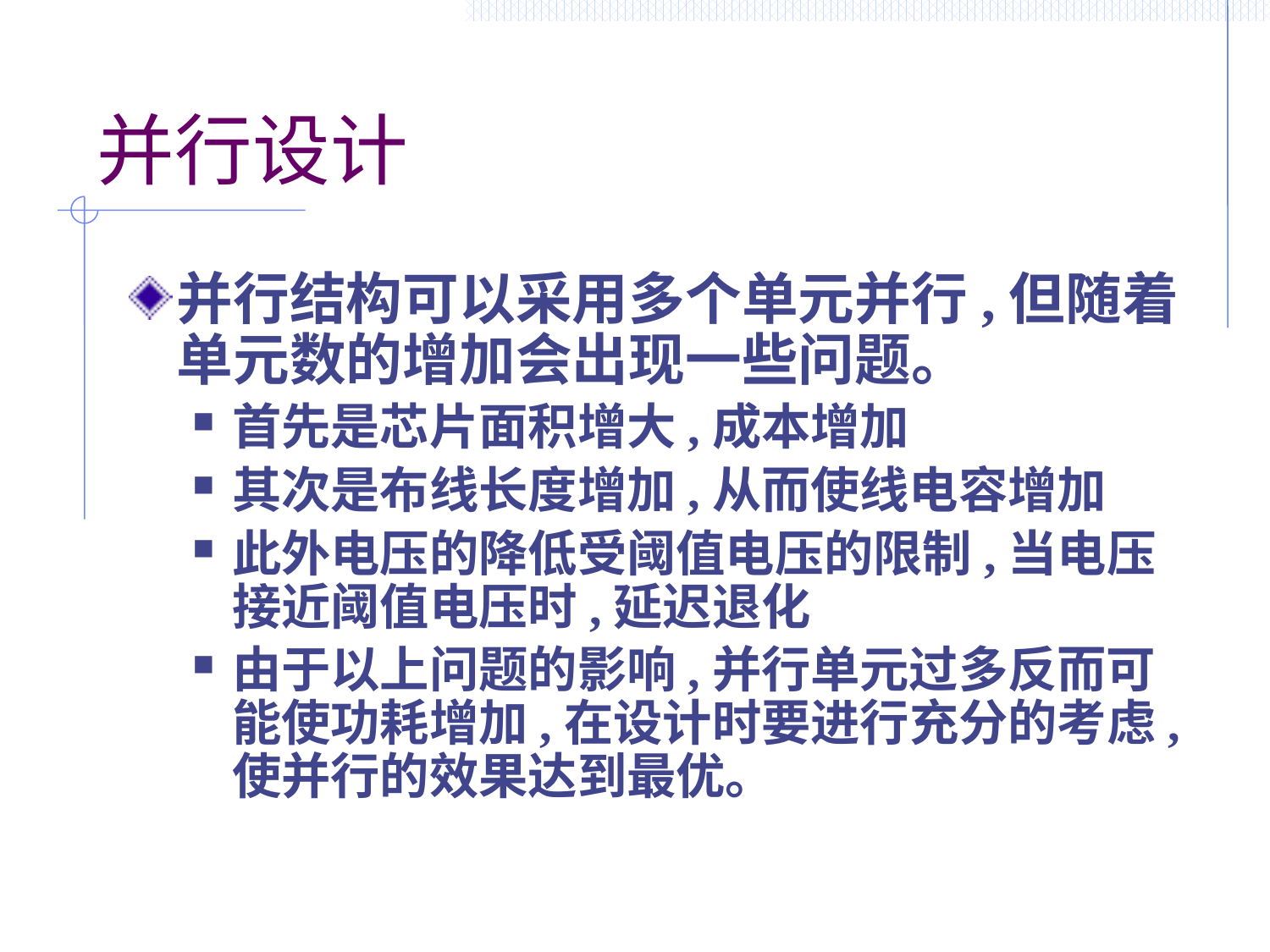

# 并行设计
并行结构可以采用多个单元并行,但随着单元数的增加会出现一些问题。
首先是芯片面积增大,成本增加
其次是布线长度增加,从而使线电容增加
此外电压的降低受阈值电压的限制,当电压接近阈值电压时,延迟退化
由于以上问题的影响,并行单元过多反而可能使功耗增加,在设计时要进行充分的考虑,使并行的效果达到最优。